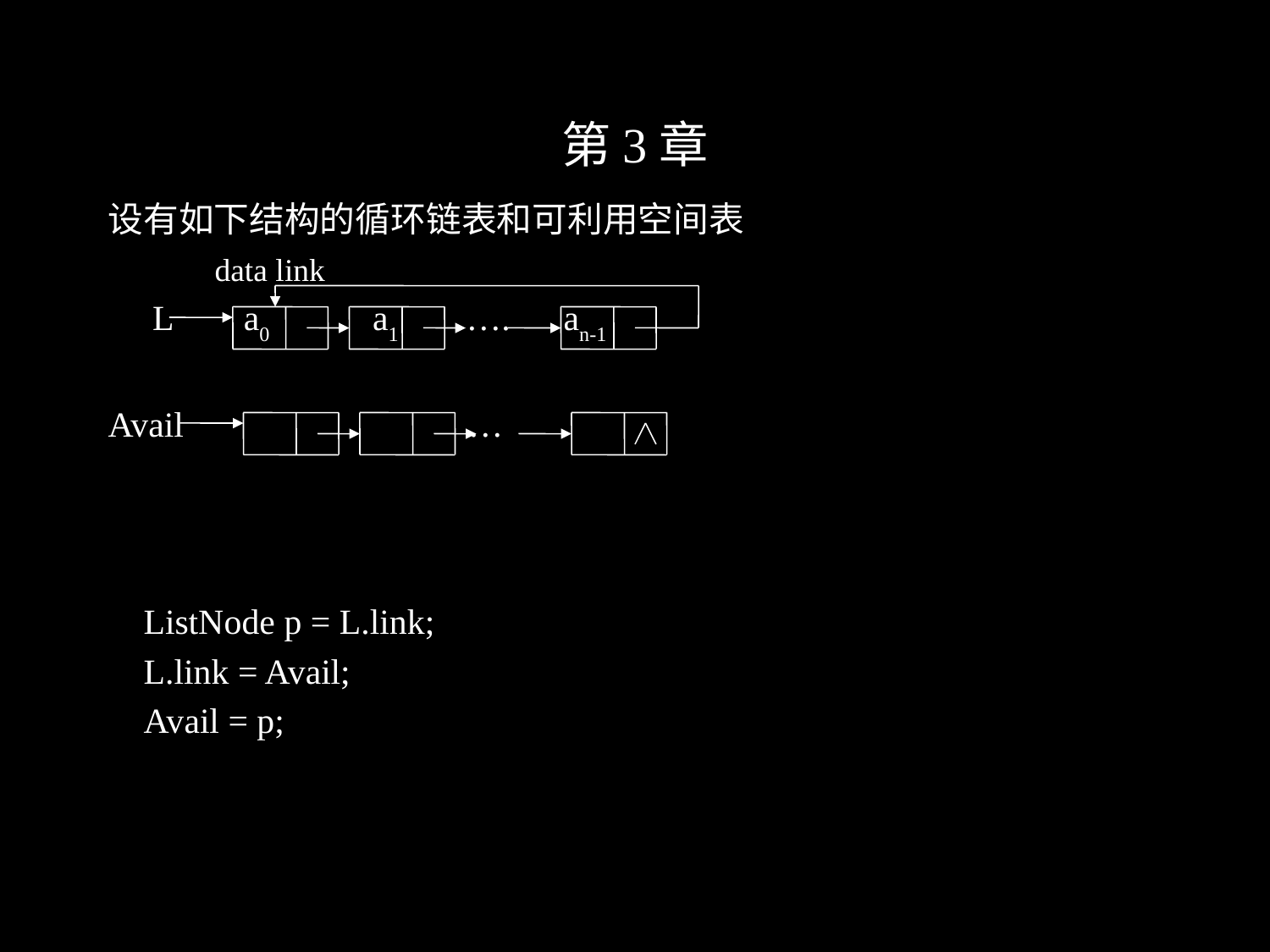

# 第3章
设有如下结构的循环链表和可利用空间表
            data link
     L        a0            a1        ….      an-1

Avail                                …

    ListNode p = L.link;
    L.link = Avail;
    Avail = p;